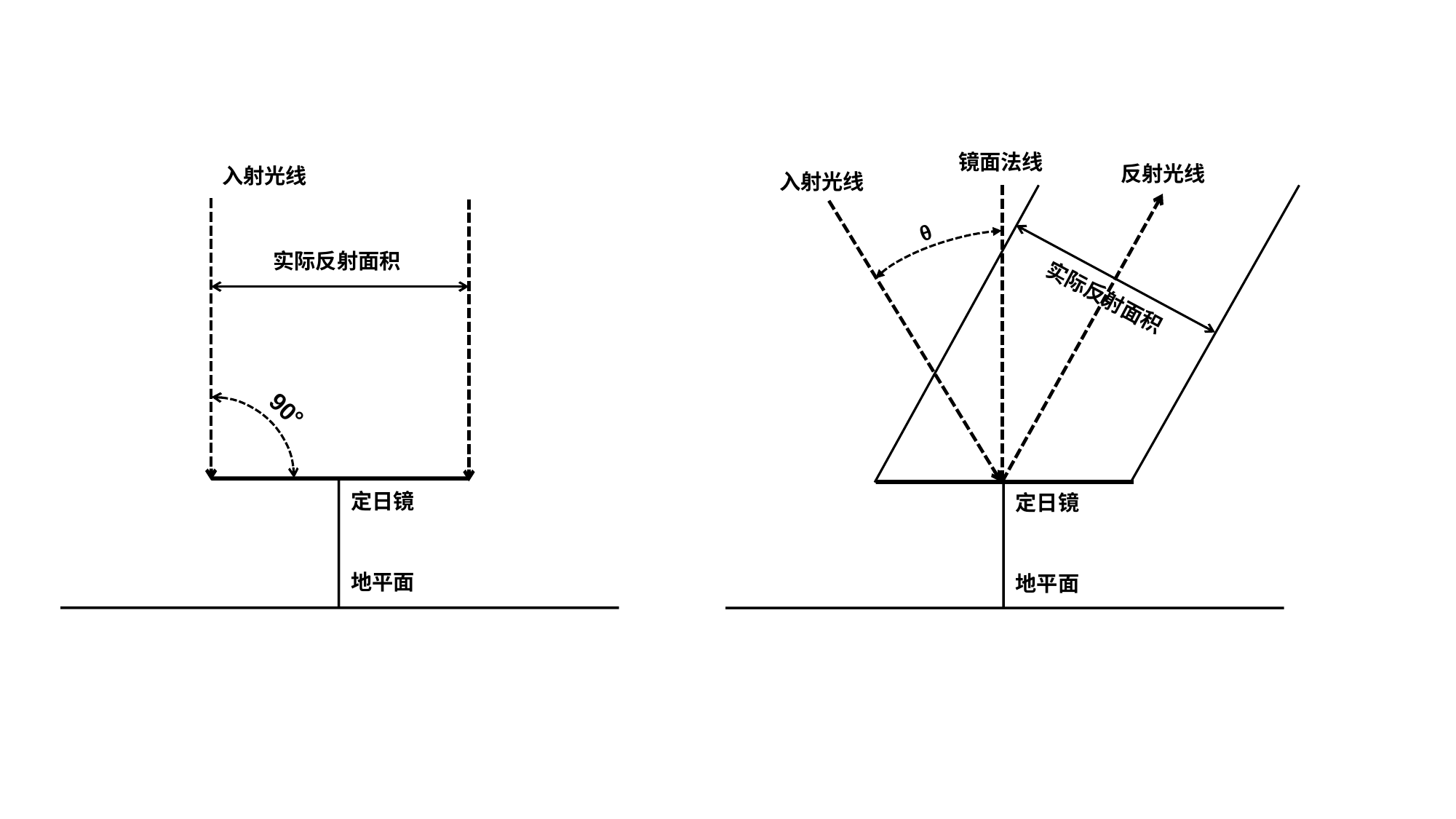

镜面法线
反射光线
入射光线
入射光线
θ

实际反射面积
实际反射面积

90°

定日镜
定日镜

地平面
地平面